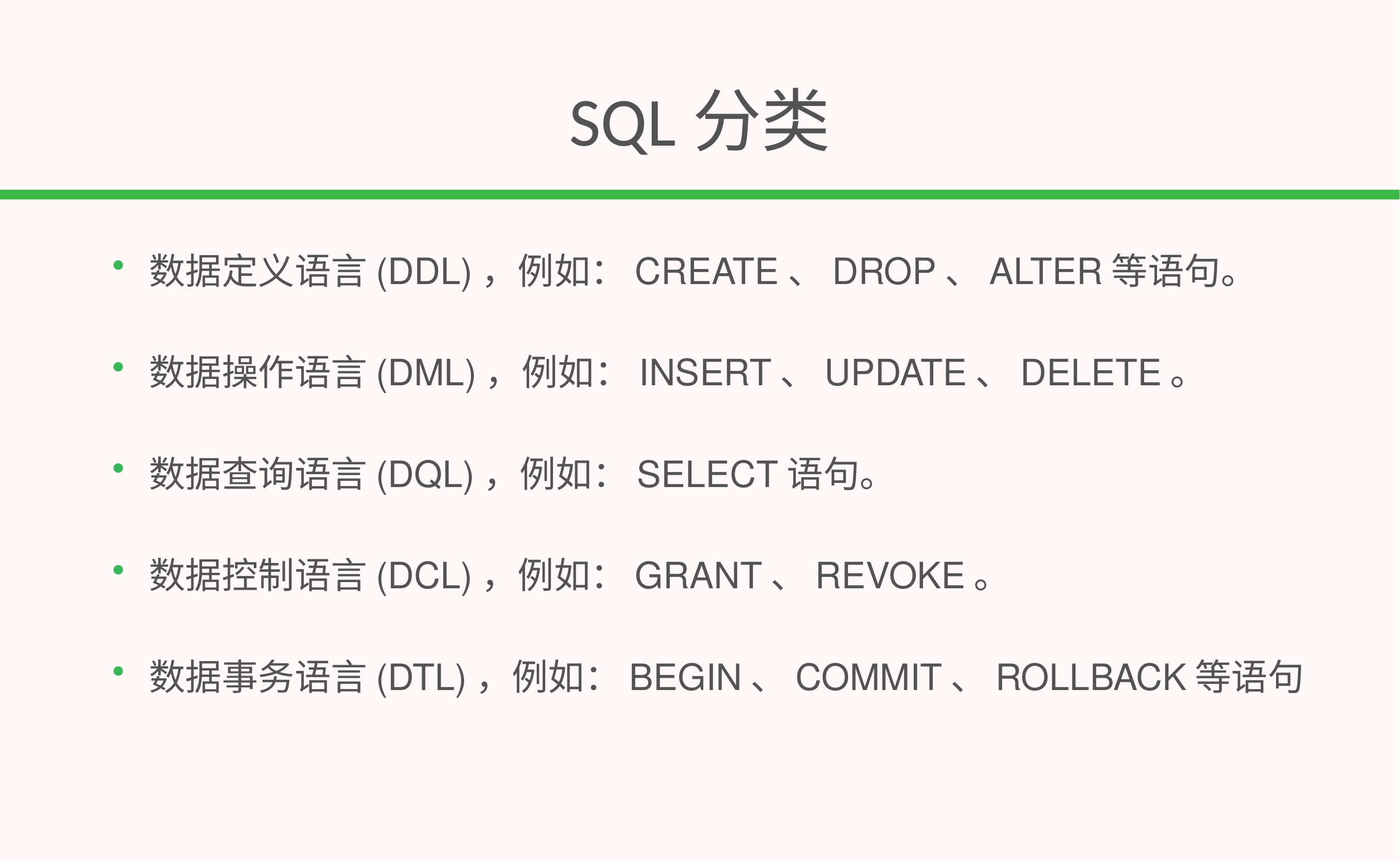

# SQL分类
数据定义语言(DDL)，例如：CREATE、DROP、ALTER等语句。

数据操作语言(DML)，例如：INSERT、UPDATE、DELETE。

数据查询语言(DQL)，例如：SELECT语句。

数据控制语言(DCL)，例如：GRANT、REVOKE。

数据事务语言(DTL)，例如：BEGIN、COMMIT、ROLLBACK等语句